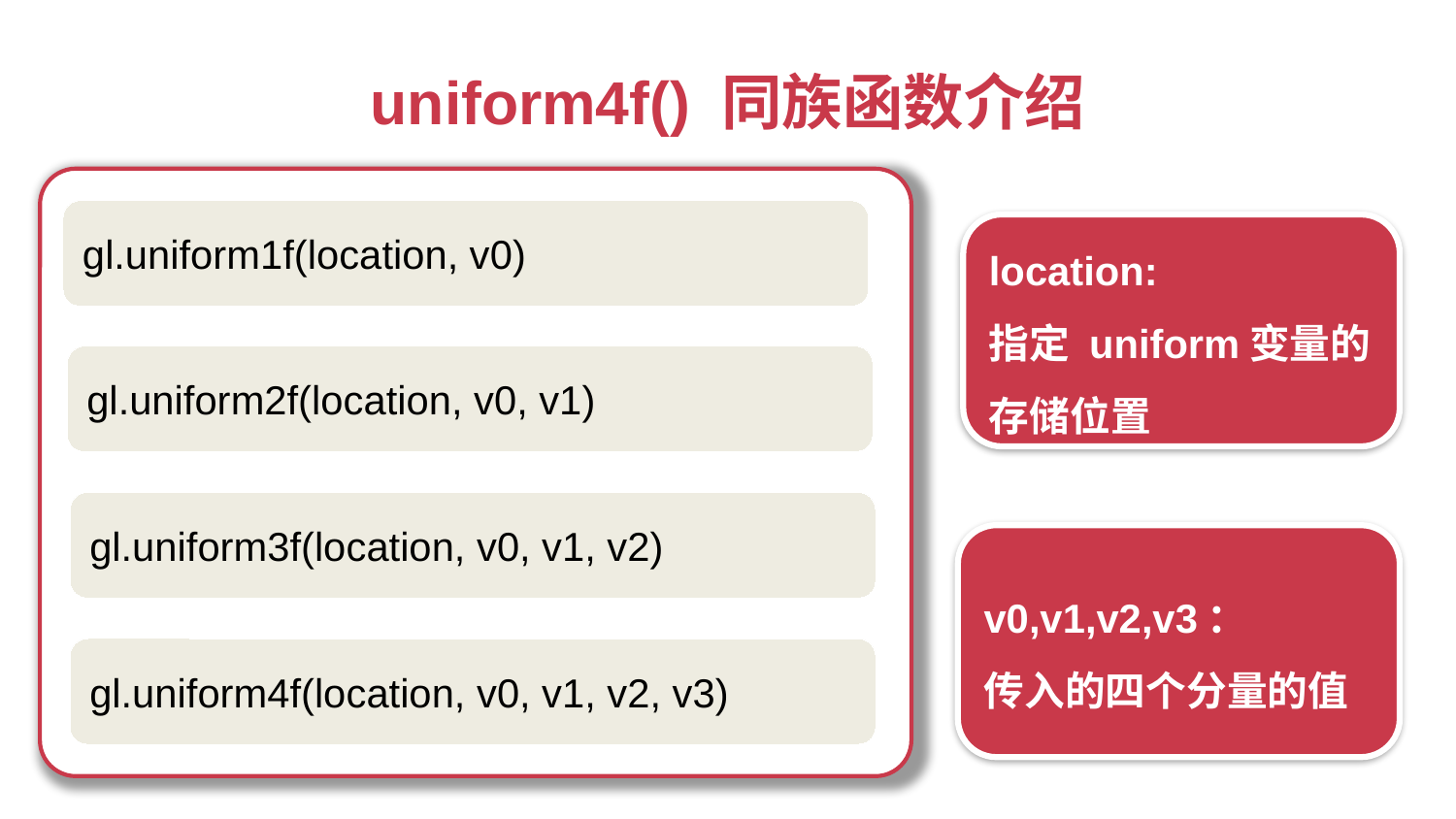

uniform4f() 同族函数介绍

gl.uniform1f(location, v0)
location:
指定 uniform变量的存储位置
gl.uniform2f(location, v0, v1)
gl.uniform3f(location, v0, v1, v2)
v0,v1,v2,v3：
传入的四个分量的值
gl.uniform4f(location, v0, v1, v2, v3)